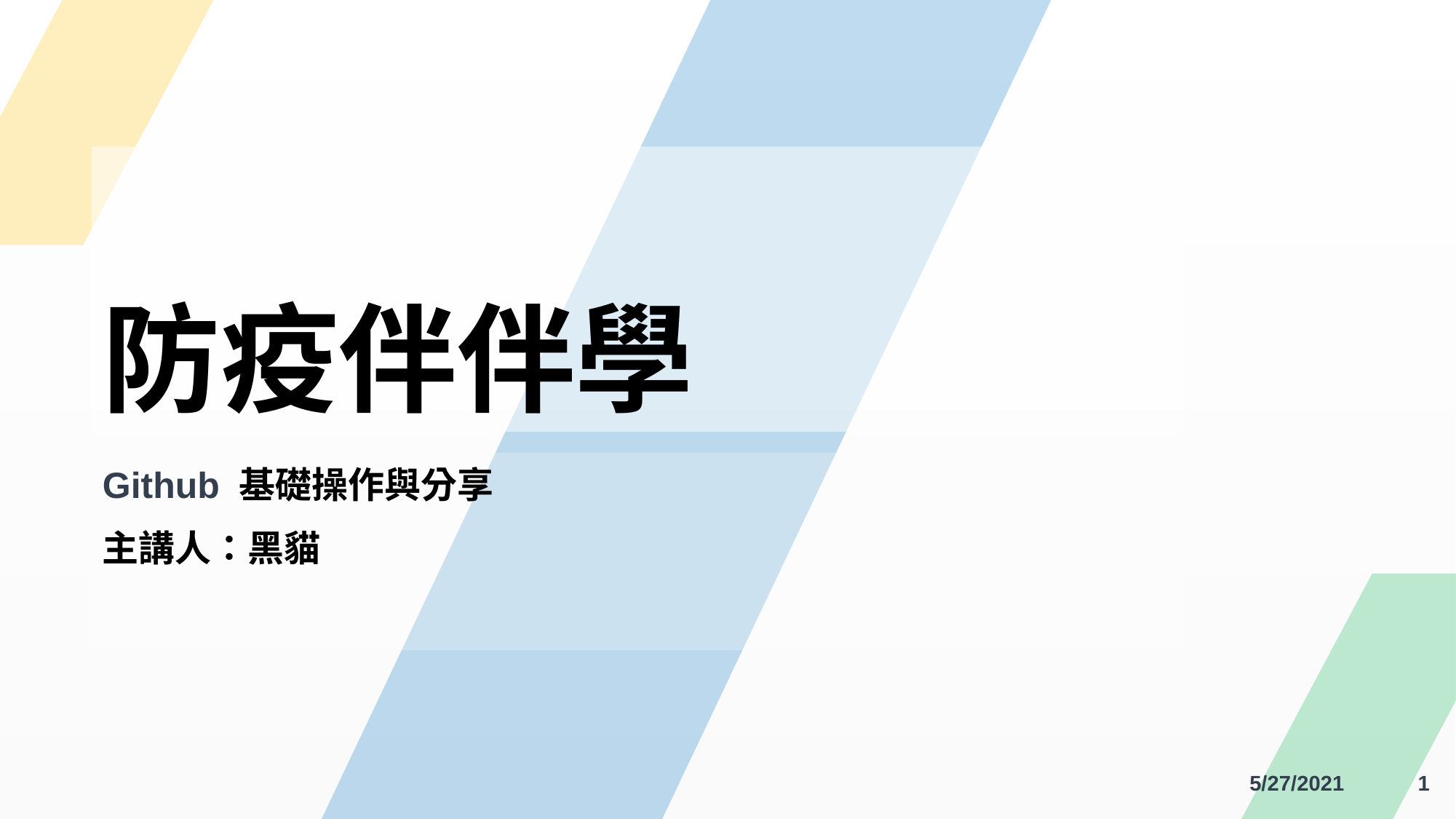

# 防疫伴伴學
Github 基礎操作與分享
主講人：黑貓

5/27/2021
1